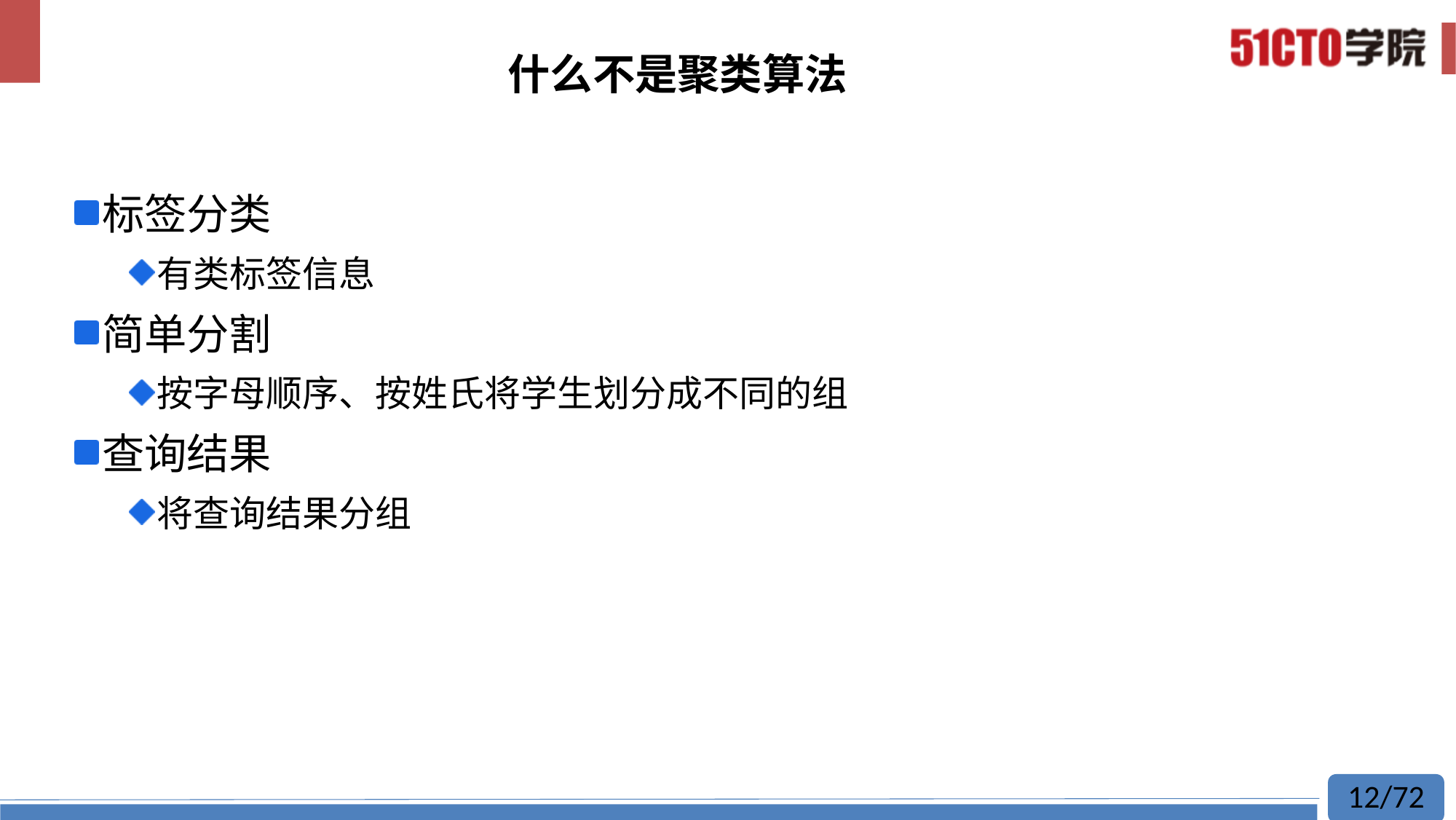

# 什么不是聚类算法
标签分类
有类标签信息
简单分割
按字母顺序、按姓氏将学生划分成不同的组
查询结果
将查询结果分组